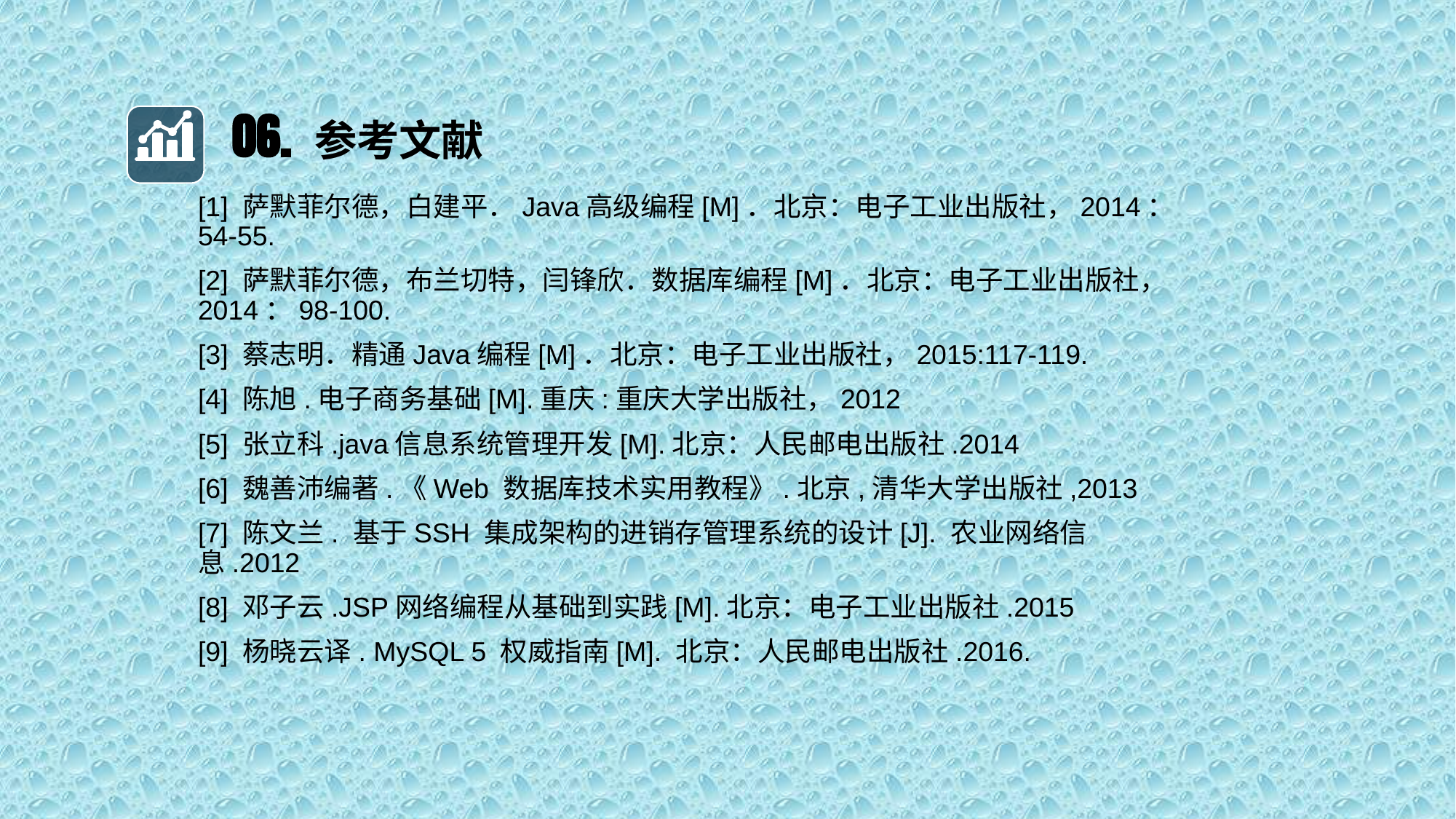

# 06. 参考文献

[1] 萨默菲尔德，白建平．Java高级编程[M]．北京：电子工业出版社，2014：54-55.
[2] 萨默菲尔德，布兰切特，闫锋欣．数据库编程[M]．北京：电子工业出版社，2014：98-100.
[3] 蔡志明．精通Java编程[M]．北京：电子工业出版社，2015:117-119.
[4] 陈旭.电子商务基础[M].重庆:重庆大学出版社，2012
[5] 张立科.java信息系统管理开发[M].北京：人民邮电出版社.2014
[6] 魏善沛编著.《Web 数据库技术实用教程》.北京,清华大学出版社,2013
[7] 陈文兰. 基于SSH 集成架构的进销存管理系统的设计[J]. 农业网络信息.2012
[8] 邓子云.JSP网络编程从基础到实践[M].北京：电子工业出版社.2015
[9] 杨晓云译. MySQL 5 权威指南[M]. 北京：人民邮电出版社.2016.